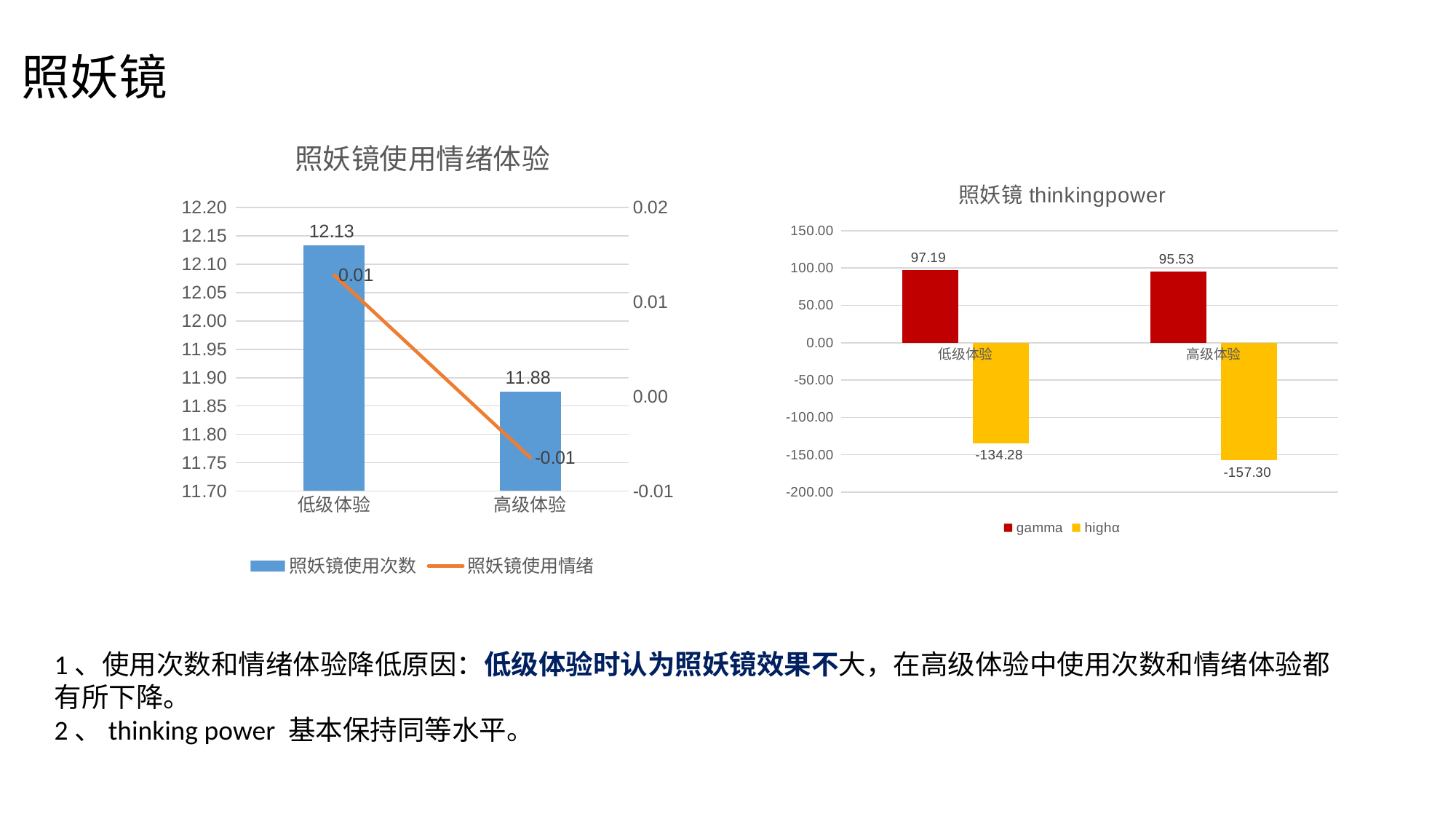

# 照妖镜

### Chart: 照妖镜使用情绪体验

| Category |  |  |
|---|---|---|
| 低级体验 | 12.133333333333333 | 0.012872074799134294 |
| 高级体验 | 11.875 | -0.006472330396188706 |

### Chart: 照妖镜thinkingpower

| Category | gamma |  |
|---|---|---|
| 低级体验 | 97.18918239009645 | -134.2806897789249 |
| 高级体验 | 95.53160047238606 | -157.29537641384607 |
1、使用次数和情绪体验降低原因：低级体验时认为照妖镜效果不大，在高级体验中使用次数和情绪体验都有所下降。
2、thinking power 基本保持同等水平。